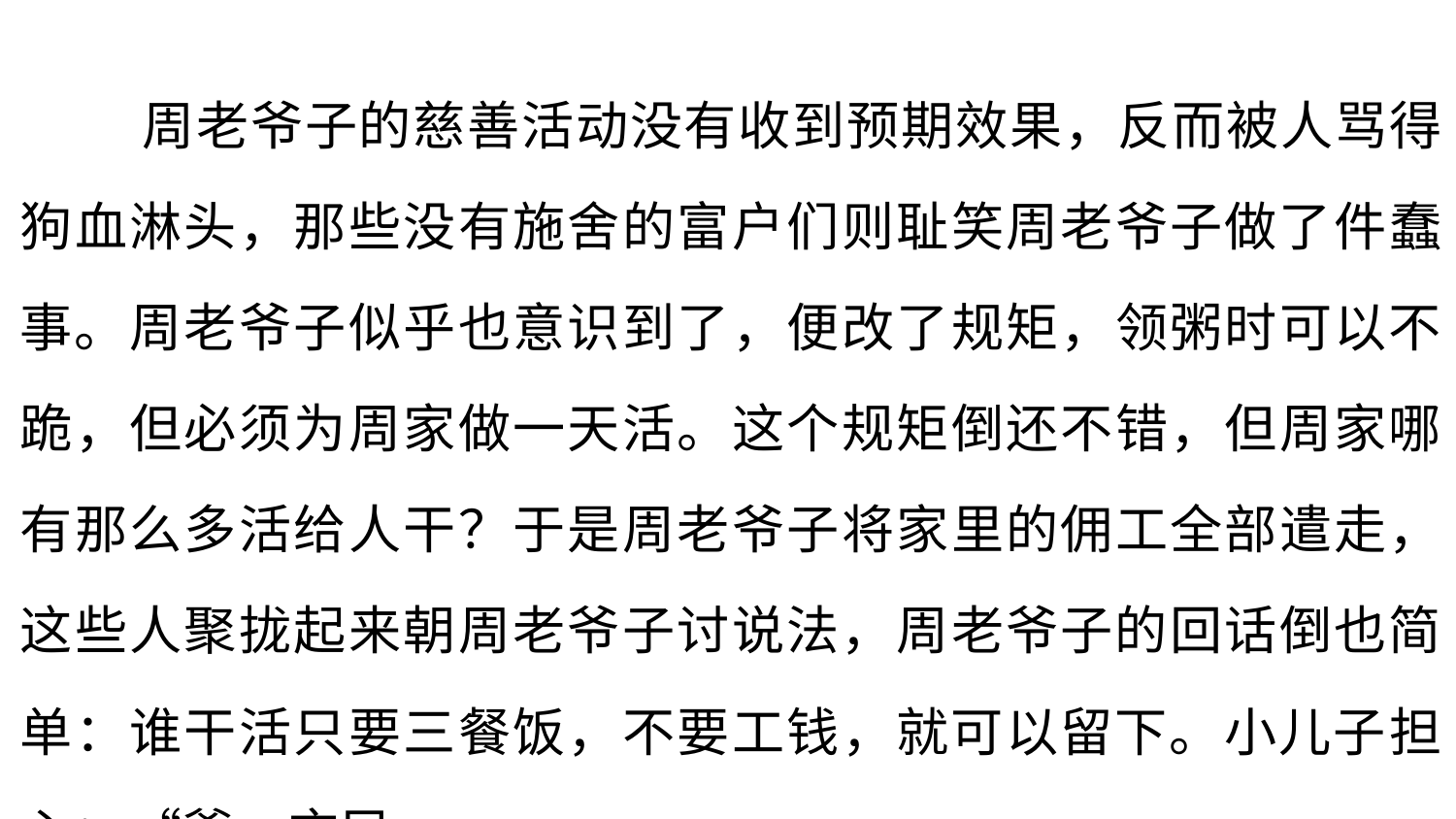

周老爷子的慈善活动没有收到预期效果，反而被人骂得狗血淋头，那些没有施舍的富户们则耻笑周老爷子做了件蠢事。周老爷子似乎也意识到了，便改了规矩，领粥时可以不跪，但必须为周家做一天活。这个规矩倒还不错，但周家哪有那么多活给人干？于是周老爷子将家里的佣工全部遣走，这些人聚拢起来朝周老爷子讨说法，周老爷子的回话倒也简单：谁干活只要三餐饭，不要工钱，就可以留下。小儿子担心： “爹，灾民